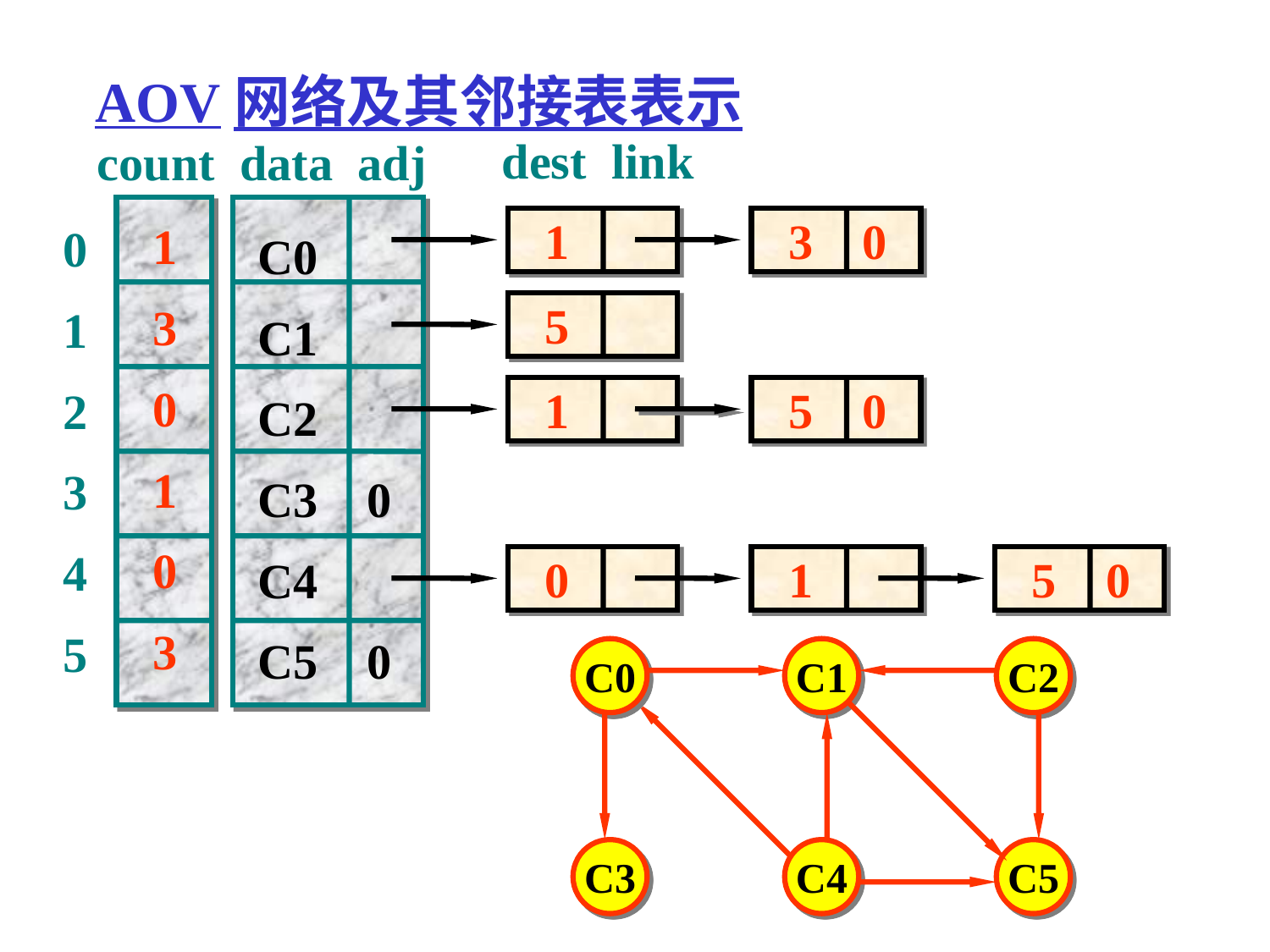

AOV网络及其邻接表表示
 dest  link
count  data  adj

1
3
0
1
0
3
 C0
 C1
 C2
 C3    0
 C4
 C5    0

0
1
2
3
4
5
  1

  3    0

  5

  1

  5    0

  0

  1

  5    0

C0
C1
C2

C3
C4
C5
182